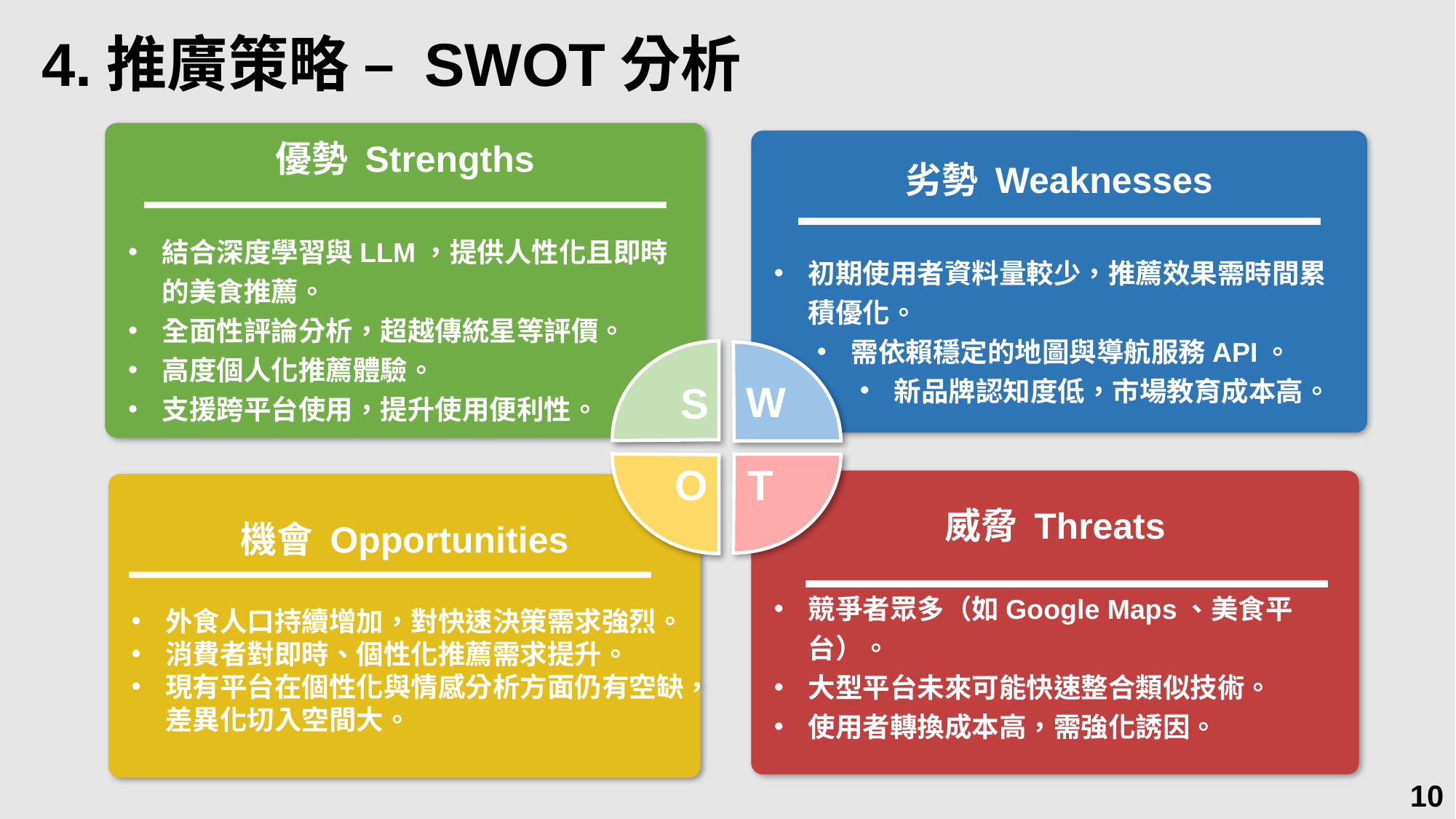

4.推廣策略 – SWOT分析
優勢 Strengths

結合深度學習與LLM，提供人性化且即時的美食推薦。
全面性評論分析，超越傳統星等評價。
高度個人化推薦體驗。
支援跨平台使用，提升使用便利性。
劣勢 Weaknesses

初期使用者資料量較少，推薦效果需時間累積優化。
需依賴穩定的地圖與導航服務API。
新品牌認知度低，市場教育成本高。

W
S
T
O
威脅 Threats

競爭者眾多（如Google Maps、美食平台）。
大型平台未來可能快速整合類似技術。
使用者轉換成本高，需強化誘因。
機會 Opportunities

外食人口持續增加，對快速決策需求強烈。
消費者對即時、個性化推薦需求提升。
現有平台在個性化與情感分析方面仍有空缺，差異化切入空間大。
10